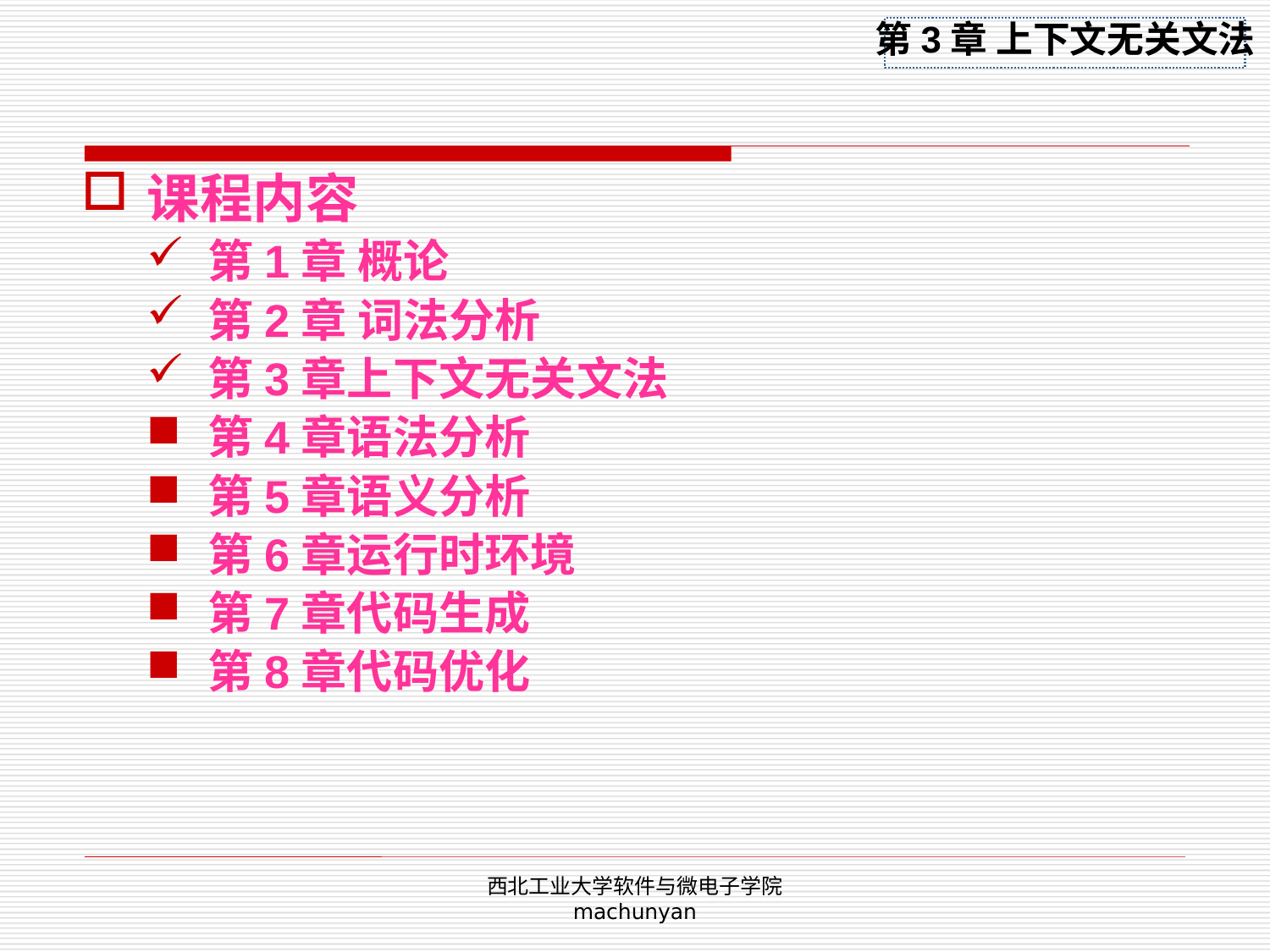

课程内容
第1章 概论
第2章 词法分析
第3章上下文无关文法
第4章语法分析
第5章语义分析
第6章运行时环境
第7章代码生成
第8章代码优化

西北工业大学软件与微电子学院 machunyan
1